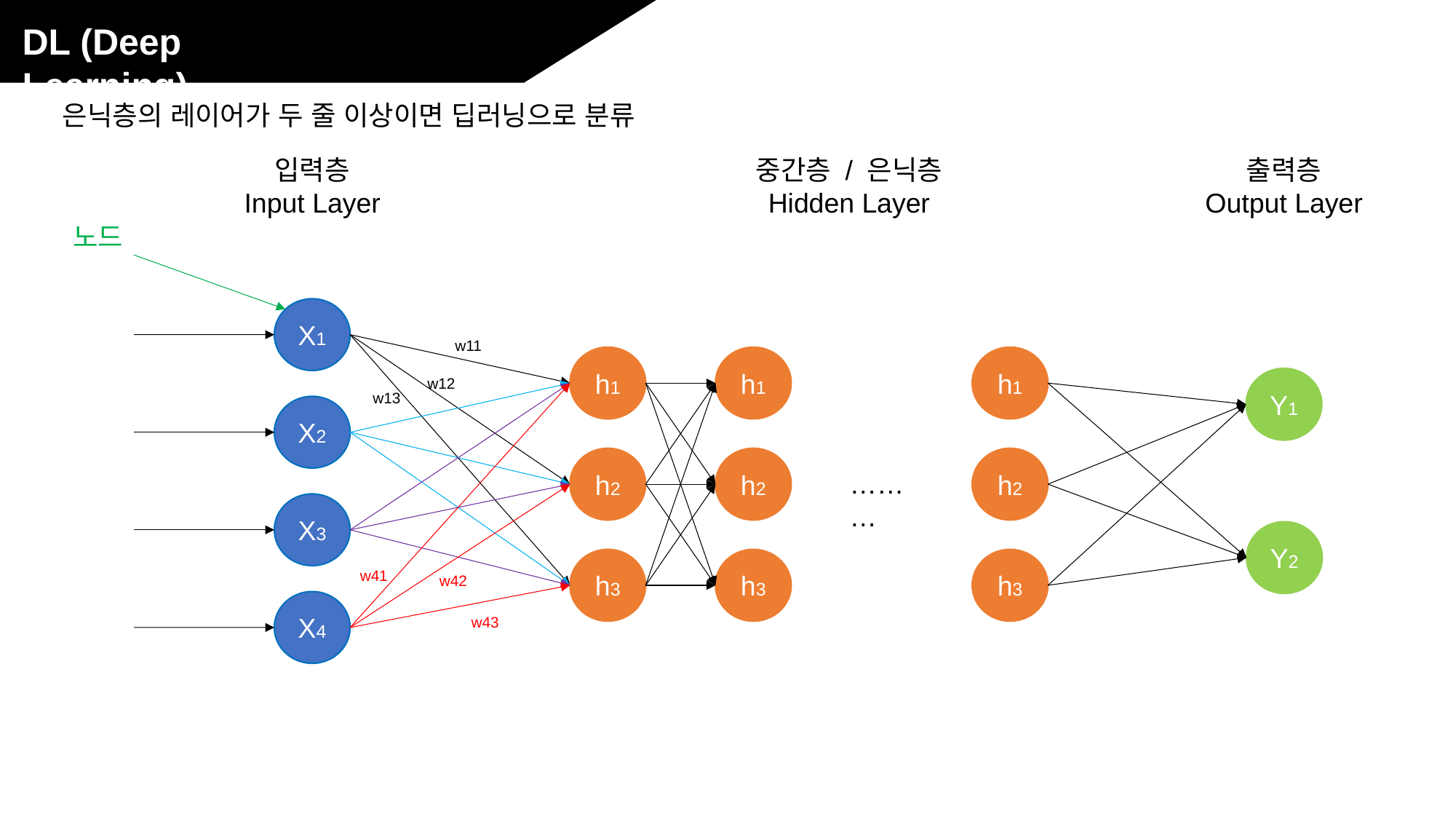

DL (Deep Learning)
은닉층의 레이어가 두 줄 이상이면 딥러닝으로 분류
입력층
Input Layer
중간층 / 은닉층
Hidden Layer
출력층
Output Layer
노드
X1
w11
h1
h1
h1
w12
Y1
w13
X2
h2
h2
h2
………
X3
Y2
h3
h3
h3
w41
w42
X4
w43